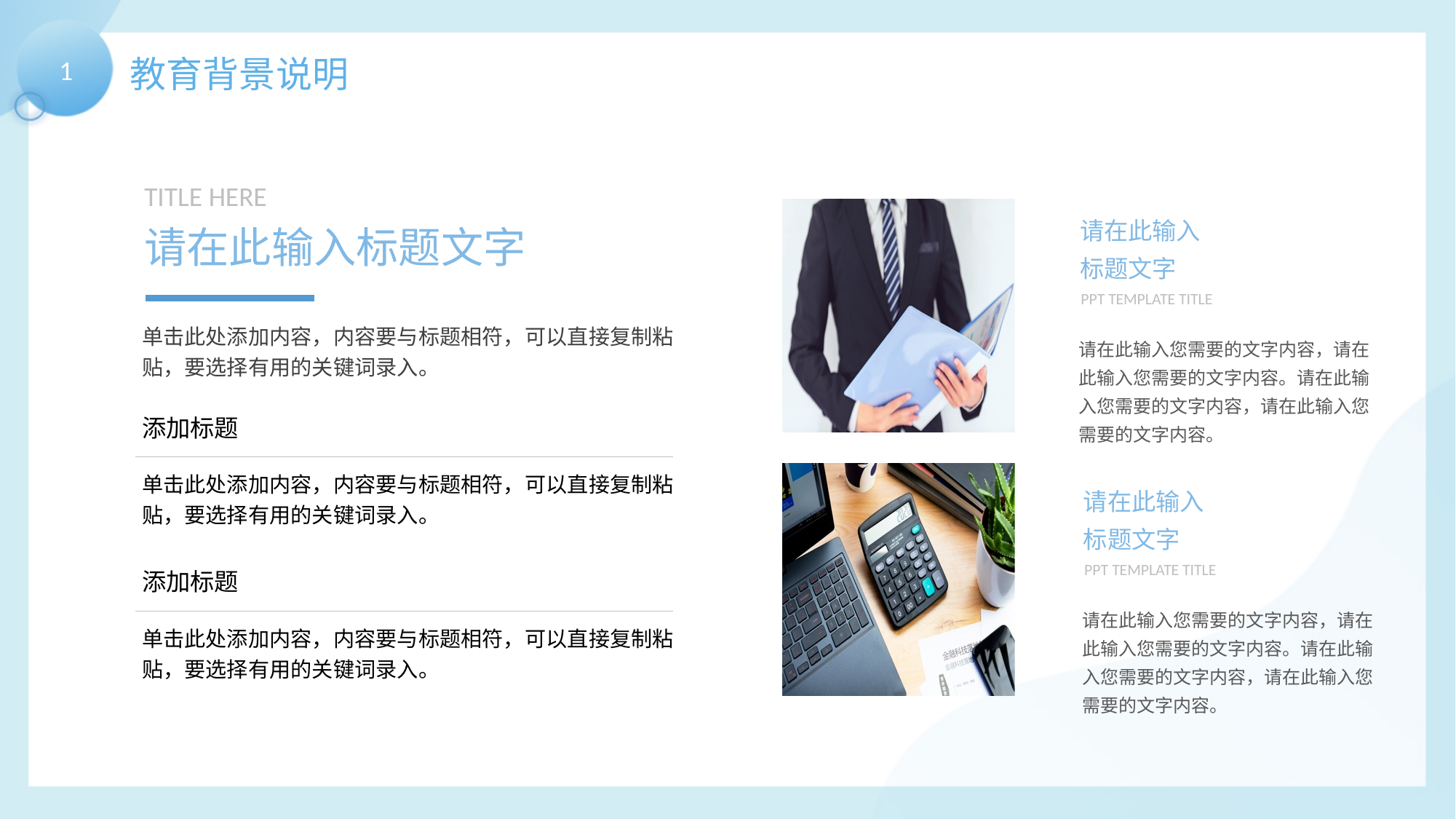

教育背景说明
1
TITLE HERE

请在此输入
标题文字
请在此输入标题文字
PPT TEMPLATE TITLE
单击此处添加内容，内容要与标题相符，可以直接复制粘贴，要选择有用的关键词录入。
请在此输入您需要的文字内容，请在此输入您需要的文字内容。请在此输入您需要的文字内容，请在此输入您需要的文字内容。
添加标题
单击此处添加内容，内容要与标题相符，可以直接复制粘贴，要选择有用的关键词录入。

请在此输入
标题文字
PPT TEMPLATE TITLE
添加标题
请在此输入您需要的文字内容，请在此输入您需要的文字内容。请在此输入您需要的文字内容，请在此输入您需要的文字内容。
单击此处添加内容，内容要与标题相符，可以直接复制粘贴，要选择有用的关键词录入。